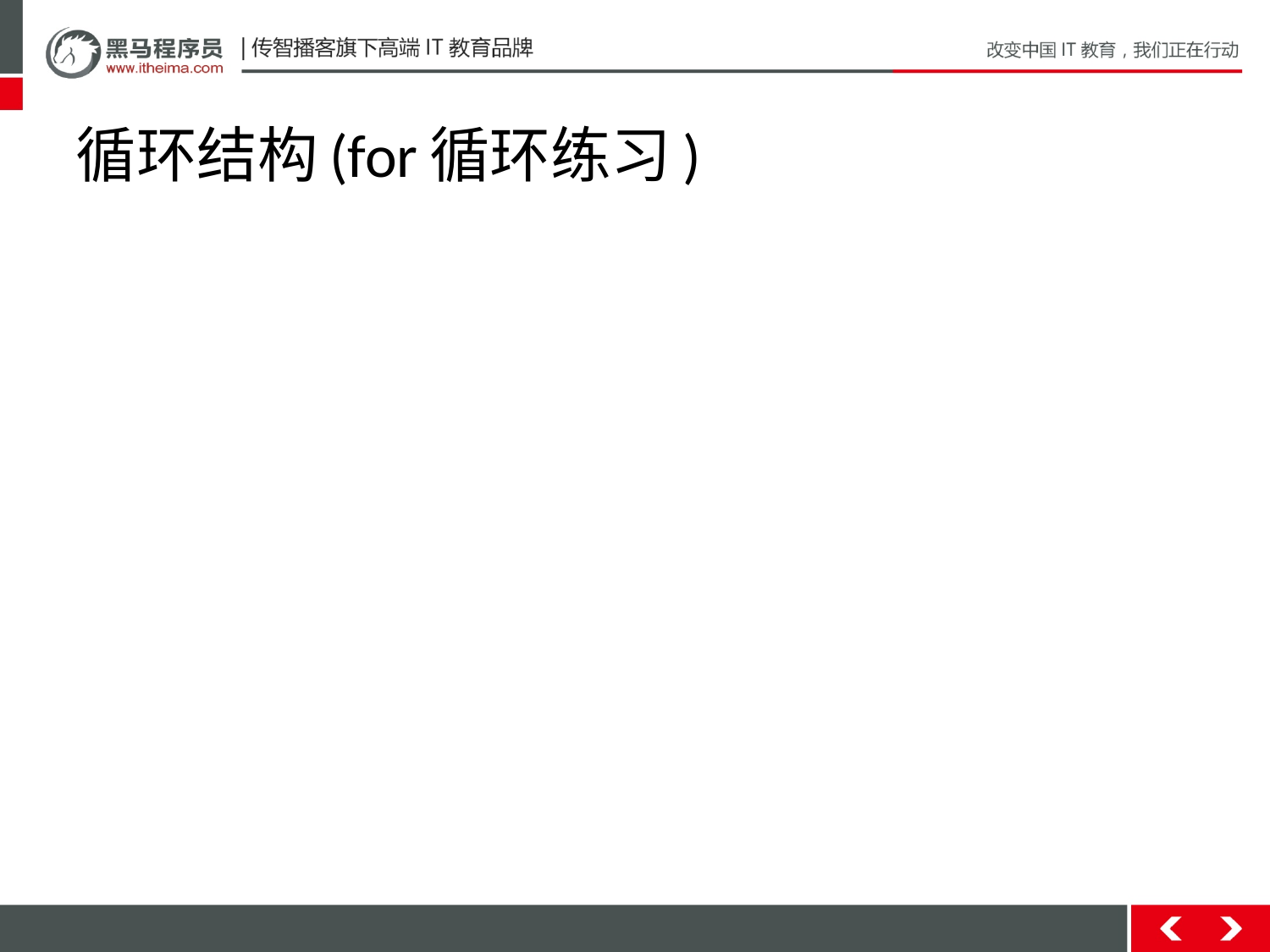

# 循环结构(for循环练习)
获取数据1-5和5-1
求出1-5之间数据之和
求出1-100之间偶数和
自己练习 求出1-100之间奇数和
在控制台输出所有的”水仙花数”
统计”水仙花数”共有多少个